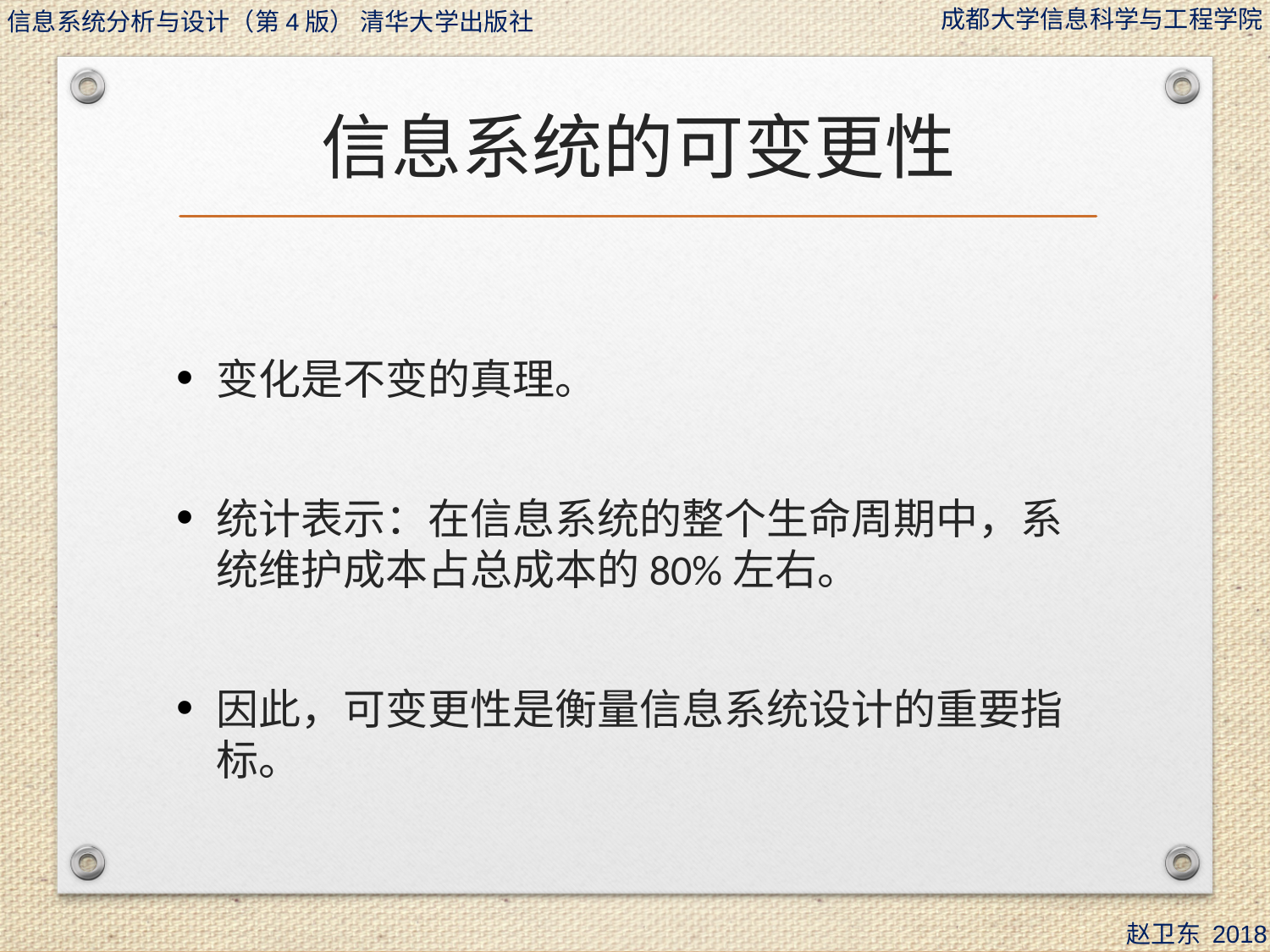

# 信息系统的可变更性
变化是不变的真理。

统计表示：在信息系统的整个生命周期中，系统维护成本占总成本的80%左右。

因此，可变更性是衡量信息系统设计的重要指标。